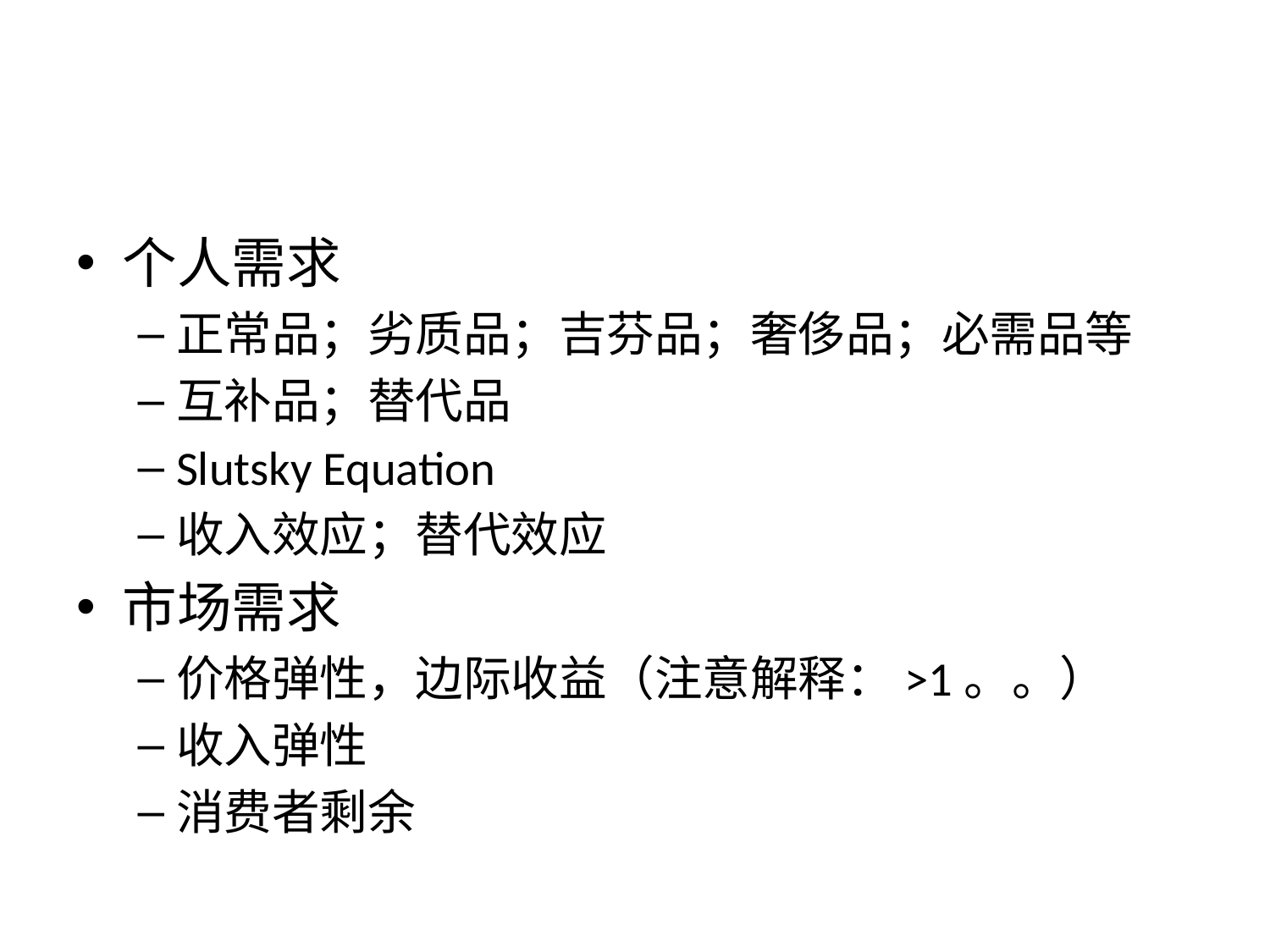

#
个人需求
正常品；劣质品；吉芬品；奢侈品；必需品等
互补品；替代品
Slutsky Equation
收入效应；替代效应
市场需求
价格弹性，边际收益（注意解释：>1。。）
收入弹性
消费者剩余